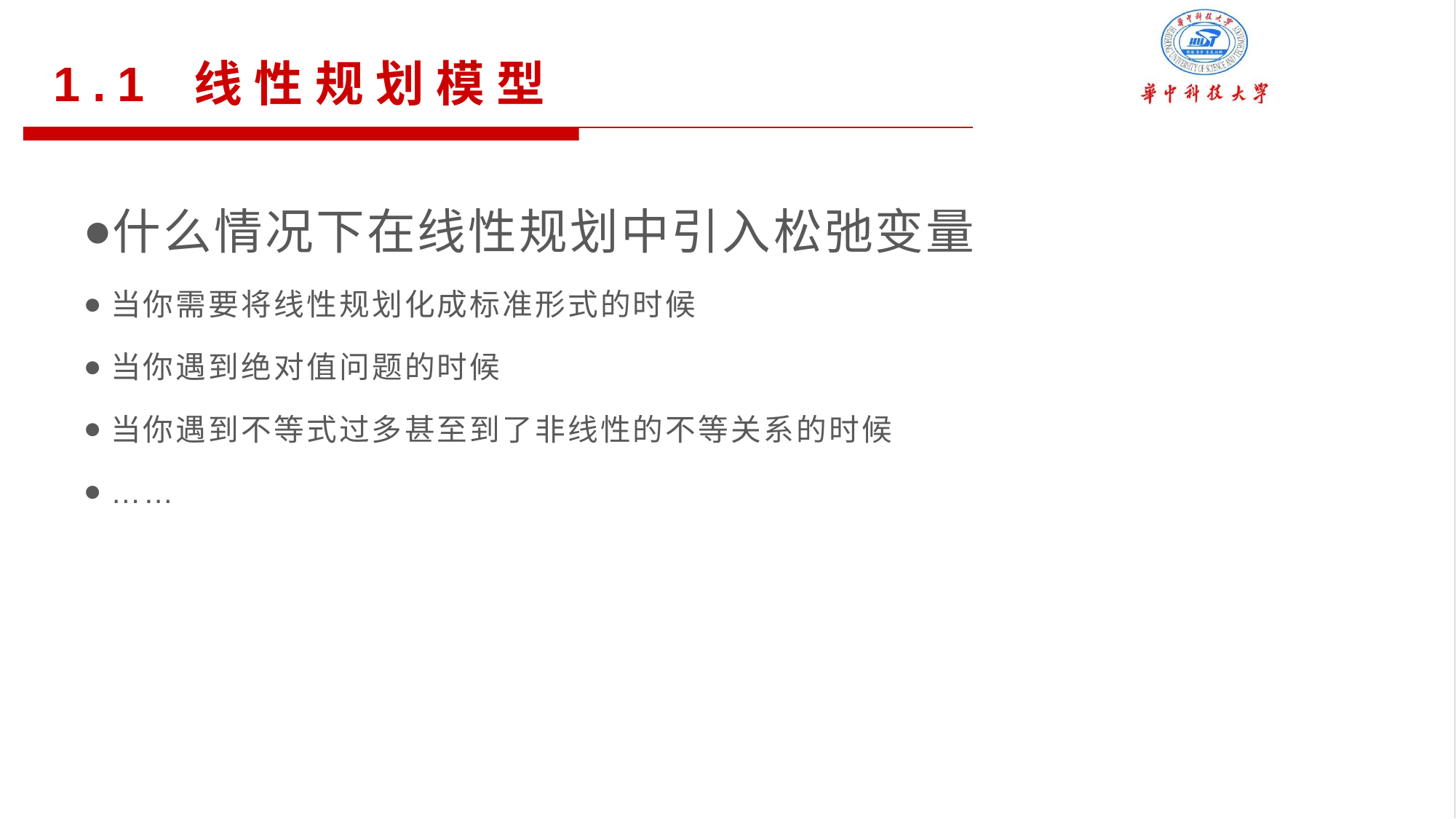

1.1 线性规划模型

什么情况下在线性规划中引入松弛变量
当你需要将线性规划化成标准形式的时候
当你遇到绝对值问题的时候
当你遇到不等式过多甚至到了非线性的不等关系的时候
……